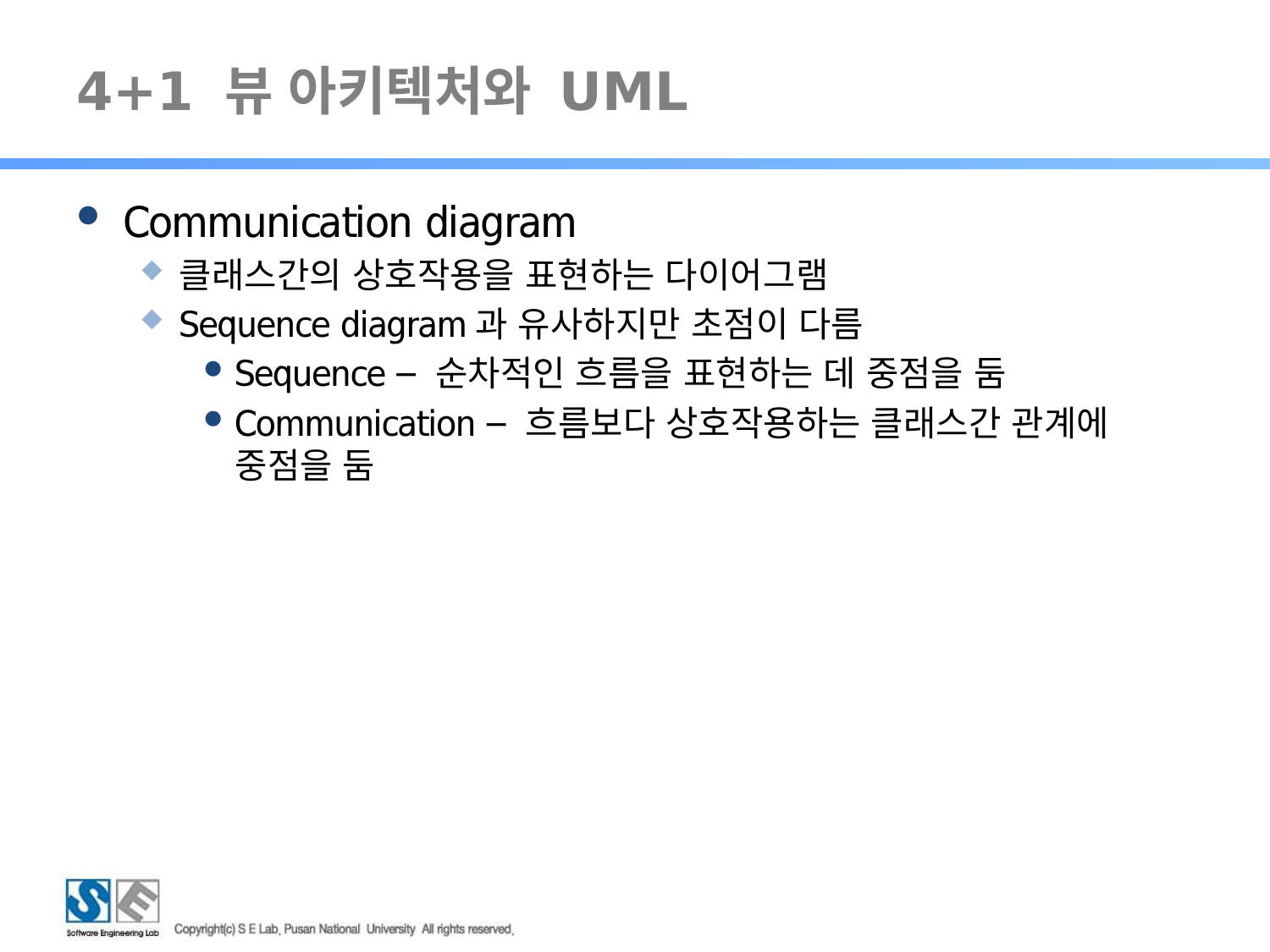

# 4+1 뷰 아키텍처와 UML
Communication diagram
클래스간의 상호작용을 표현하는 다이어그램
Sequence diagram과 유사하지만 초점이 다름
Sequence – 순차적인 흐름을 표현하는 데 중점을 둠
Communication – 흐름보다 상호작용하는 클래스간 관계에 중점을 둠